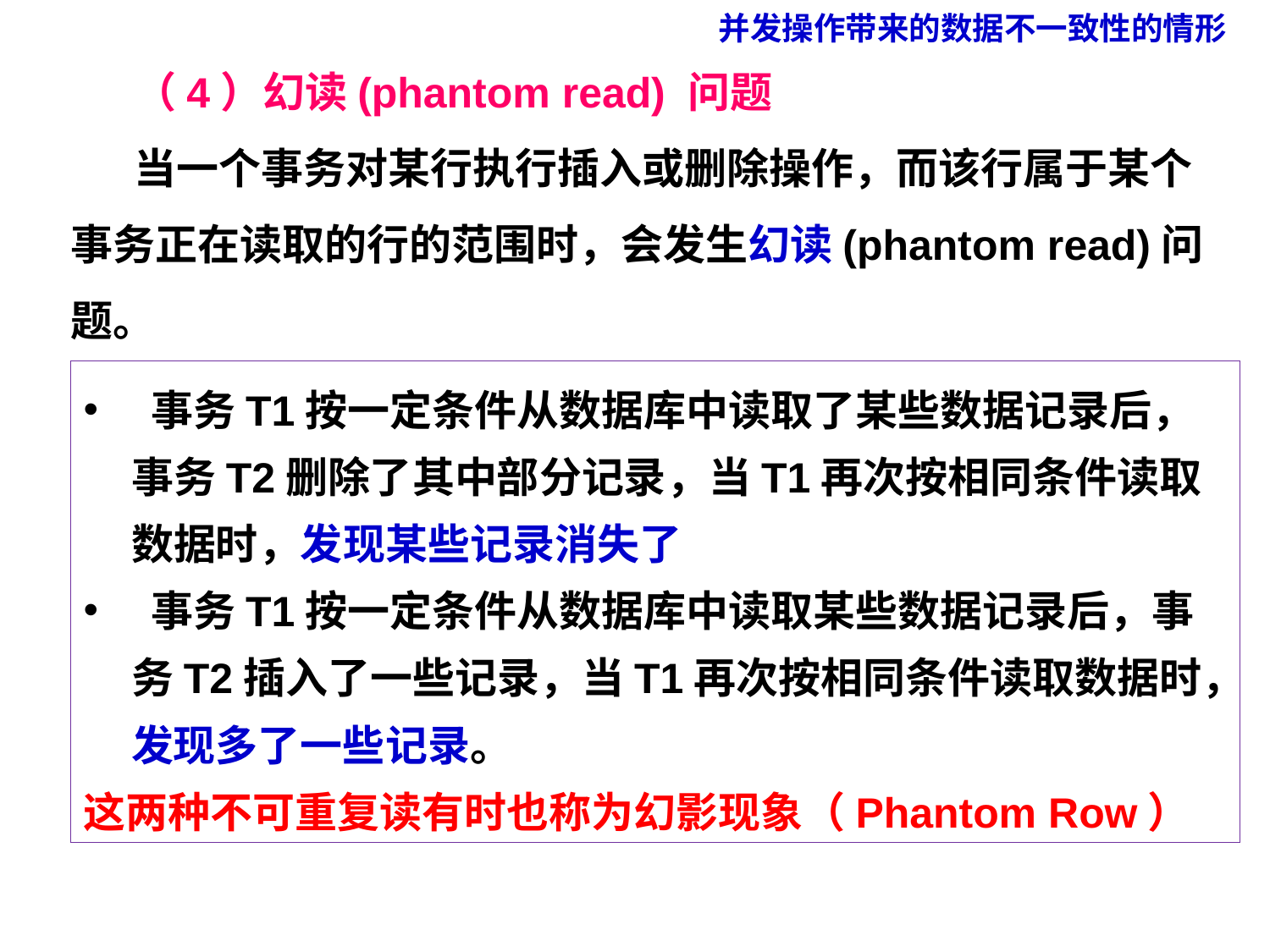

并发操作带来的数据不一致性的情形
（4）幻读(phantom read) 问题
当一个事务对某行执行插入或删除操作，而该行属于某个事务正在读取的行的范围时，会发生幻读(phantom read)问题。
 事务T1按一定条件从数据库中读取了某些数据记录后，事务T2删除了其中部分记录，当T1再次按相同条件读取数据时，发现某些记录消失了
 事务T1按一定条件从数据库中读取某些数据记录后，事务T2插入了一些记录，当T1再次按相同条件读取数据时，发现多了一些记录。
这两种不可重复读有时也称为幻影现象（Phantom Row）